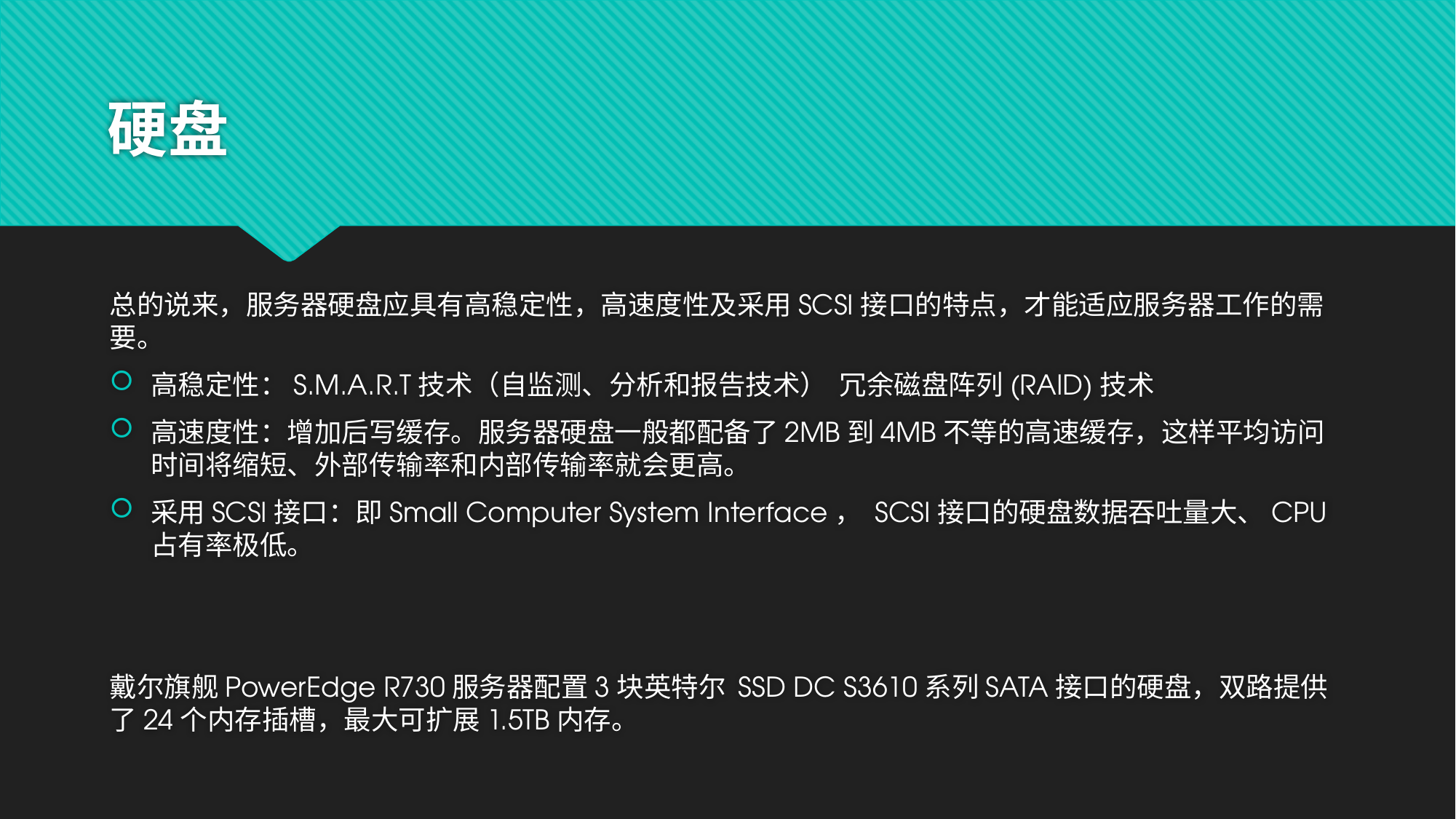

# 硬盘
总的说来，服务器硬盘应具有高稳定性，高速度性及采用SCSI接口的特点，才能适应服务器工作的需要。
高稳定性：S.M.A.R.T技术（自监测、分析和报告技术）  冗余磁盘阵列(RAID)技术
高速度性：增加后写缓存。服务器硬盘一般都配备了2MB到4MB不等的高速缓存，这样平均访问时间将缩短、外部传输率和内部传输率就会更高。
采用SCSI接口：即Small Computer System Interface， SCSI接口的硬盘数据吞吐量大、CPU占有率极低。

戴尔旗舰PowerEdge R730服务器配置3块英特尔 SSD DC S3610系列SATA接口的硬盘，双路提供了24个内存插槽，最大可扩展1.5TB内存。